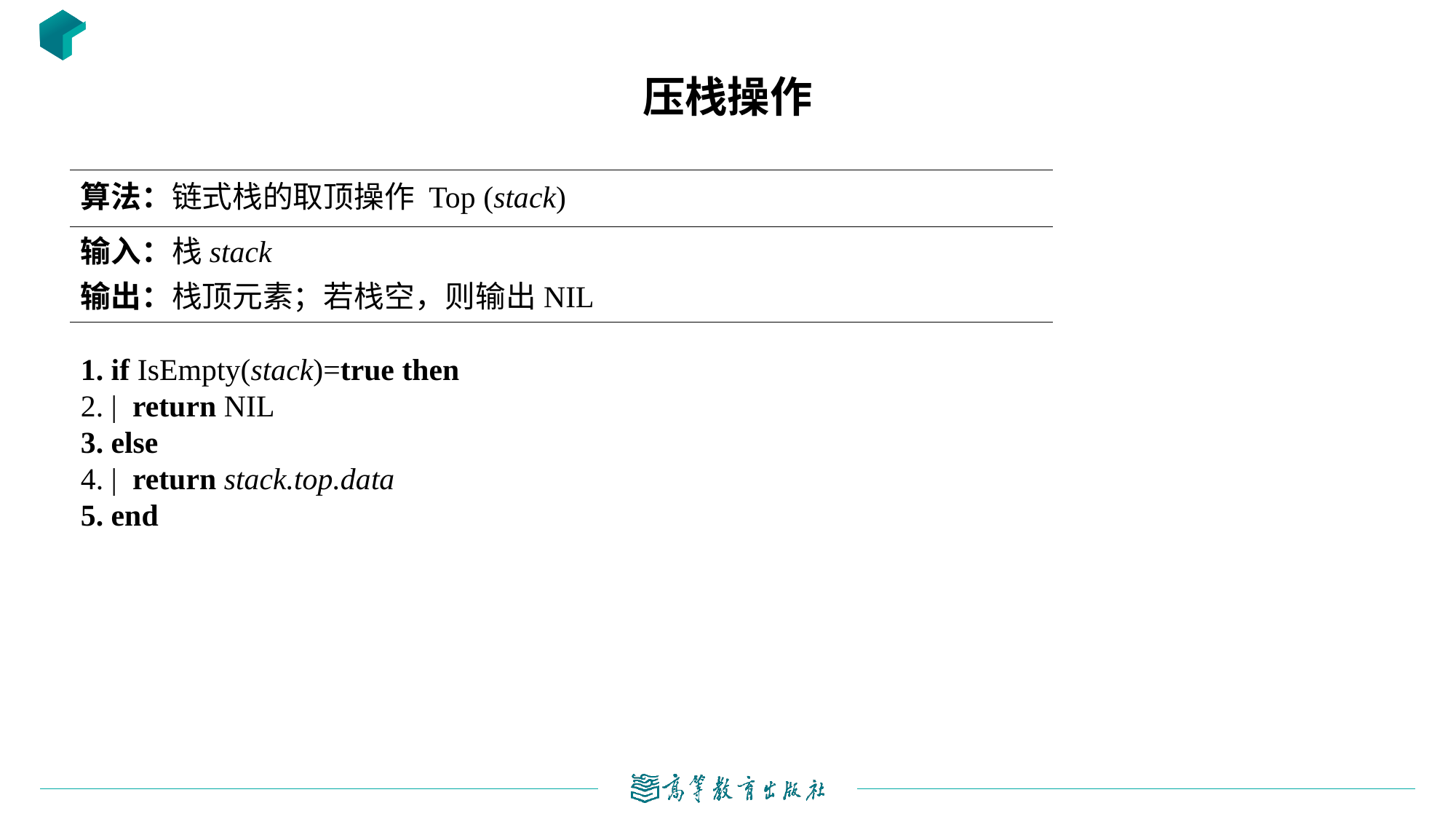

# 压栈操作
算法：链式栈的取顶操作 Top (stack)
输入：栈stack
输出：栈顶元素；若栈空，则输出NIL

1. if IsEmpty(stack)=true then
2. |  return NIL
3. else
4. |  return stack.top.data
5. end